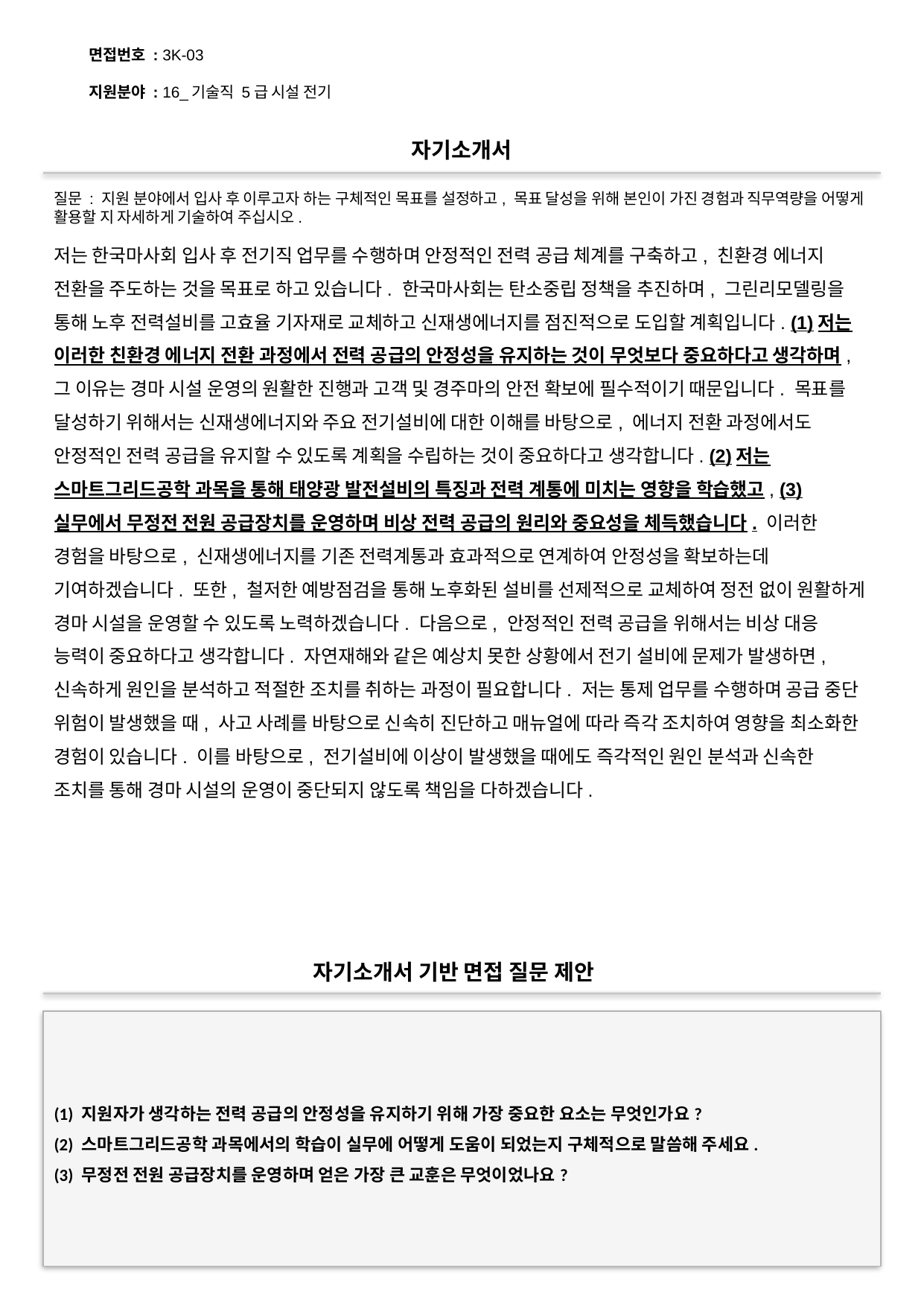

면접번호 : 3K-03

지원분야 : 16_기술직 5급 시설 전기
#

자기소개서

질문 : 지원 분야에서 입사 후 이루고자 하는 구체적인 목표를 설정하고, 목표 달성을 위해 본인이 가진 경험과 직무역량을 어떻게 활용할 지 자세하게 기술하여 주십시오.

저는 한국마사회 입사 후 전기직 업무를 수행하며 안정적인 전력 공급 체계를 구축하고, 친환경 에너지 전환을 주도하는 것을 목표로 하고 있습니다. 한국마사회는 탄소중립 정책을 추진하며, 그린리모델링을 통해 노후 전력설비를 고효율 기자재로 교체하고 신재생에너지를 점진적으로 도입할 계획입니다. (1)저는 이러한 친환경 에너지 전환 과정에서 전력 공급의 안정성을 유지하는 것이 무엇보다 중요하다고 생각하며, 그 이유는 경마 시설 운영의 원활한 진행과 고객 및 경주마의 안전 확보에 필수적이기 때문입니다. 목표를 달성하기 위해서는 신재생에너지와 주요 전기설비에 대한 이해를 바탕으로, 에너지 전환 과정에서도 안정적인 전력 공급을 유지할 수 있도록 계획을 수립하는 것이 중요하다고 생각합니다. (2)저는 스마트그리드공학 과목을 통해 태양광 발전설비의 특징과 전력 계통에 미치는 영향을 학습했고, (3)실무에서 무정전 전원 공급장치를 운영하며 비상 전력 공급의 원리와 중요성을 체득했습니다. 이러한 경험을 바탕으로, 신재생에너지를 기존 전력계통과 효과적으로 연계하여 안정성을 확보하는데 기여하겠습니다. 또한, 철저한 예방점검을 통해 노후화된 설비를 선제적으로 교체하여 정전 없이 원활하게 경마 시설을 운영할 수 있도록 노력하겠습니다. 다음으로, 안정적인 전력 공급을 위해서는 비상 대응 능력이 중요하다고 생각합니다. 자연재해와 같은 예상치 못한 상황에서 전기 설비에 문제가 발생하면, 신속하게 원인을 분석하고 적절한 조치를 취하는 과정이 필요합니다. 저는 통제 업무를 수행하며 공급 중단 위험이 발생했을 때, 사고 사례를 바탕으로 신속히 진단하고 매뉴얼에 따라 즉각 조치하여 영향을 최소화한 경험이 있습니다. 이를 바탕으로, 전기설비에 이상이 발생했을 때에도 즉각적인 원인 분석과 신속한 조치를 통해 경마 시설의 운영이 중단되지 않도록 책임을 다하겠습니다.

자기소개서 기반 면접 질문 제안

(1) 지원자가 생각하는 전력 공급의 안정성을 유지하기 위해 가장 중요한 요소는 무엇인가요?
(2) 스마트그리드공학 과목에서의 학습이 실무에 어떻게 도움이 되었는지 구체적으로 말씀해 주세요.
(3) 무정전 전원 공급장치를 운영하며 얻은 가장 큰 교훈은 무엇이었나요?